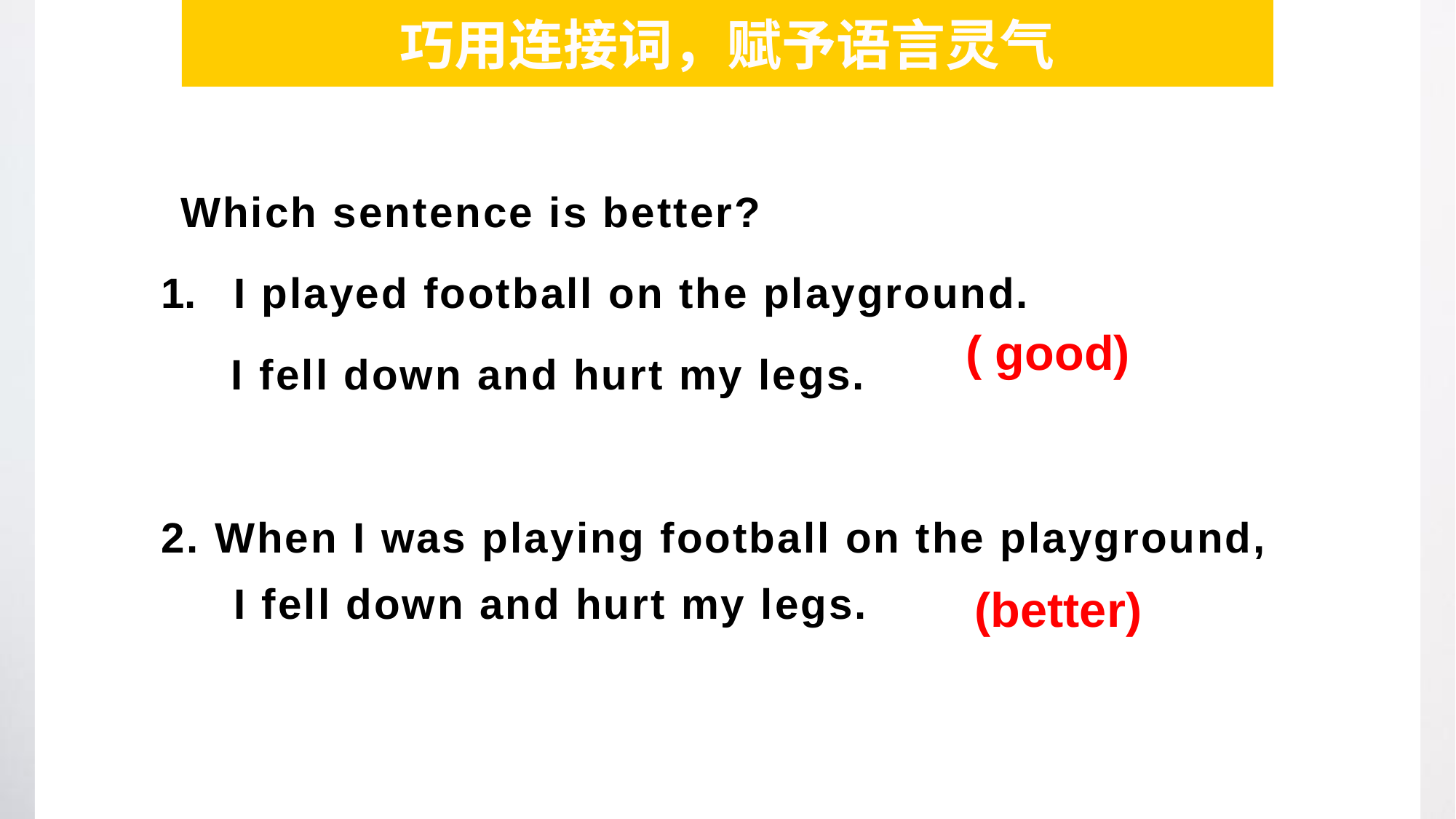

巧用连接词，赋予语言灵气
  Which sentence is better?
I played football on the playground.
     I fell down and hurt my legs.

2. When I was playing football on the playground, I fell down and hurt my legs.

( good)
(better)